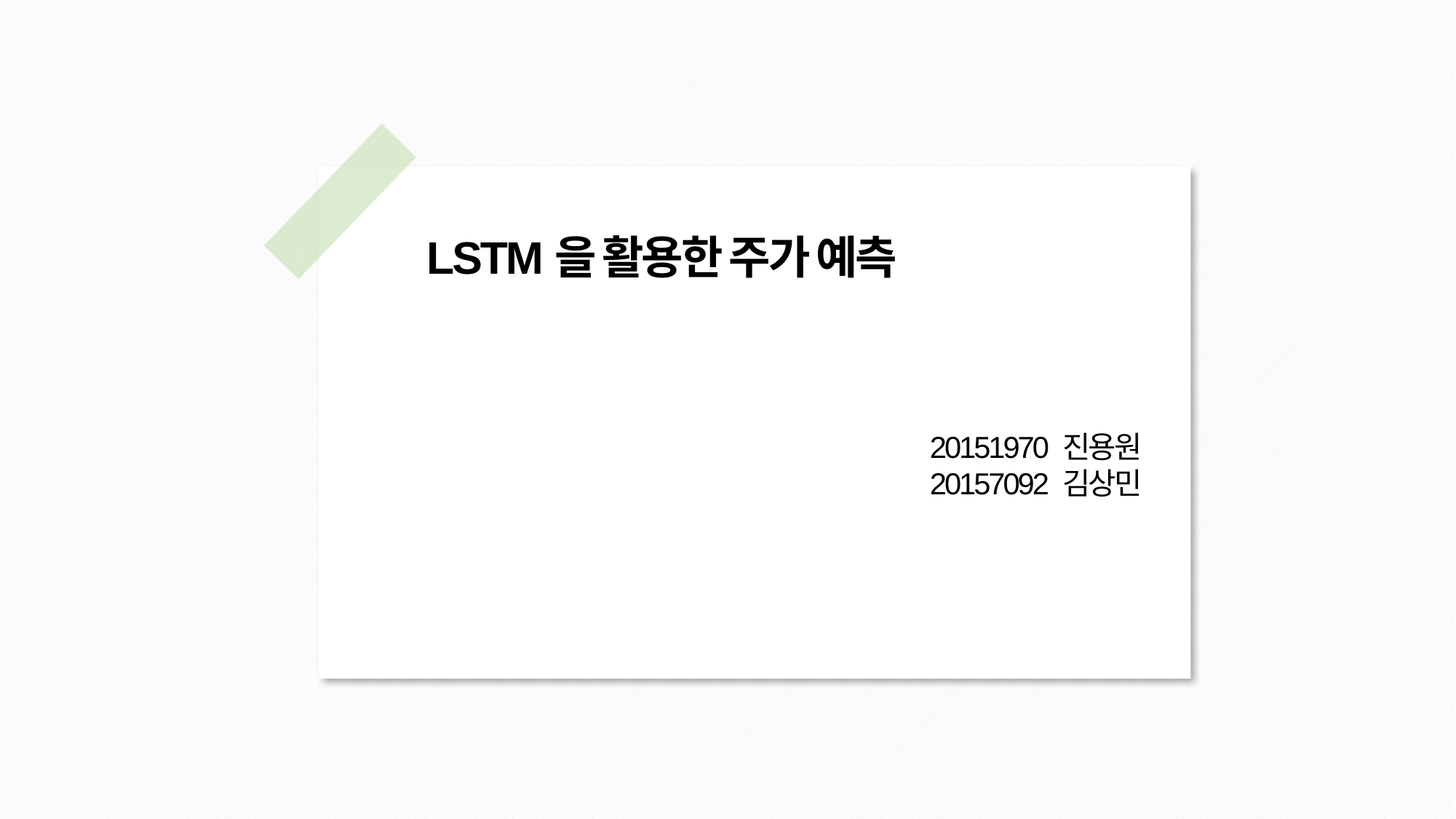

LSTM을 활용한 주가 예측
20151970 진용원
20157092 김상민